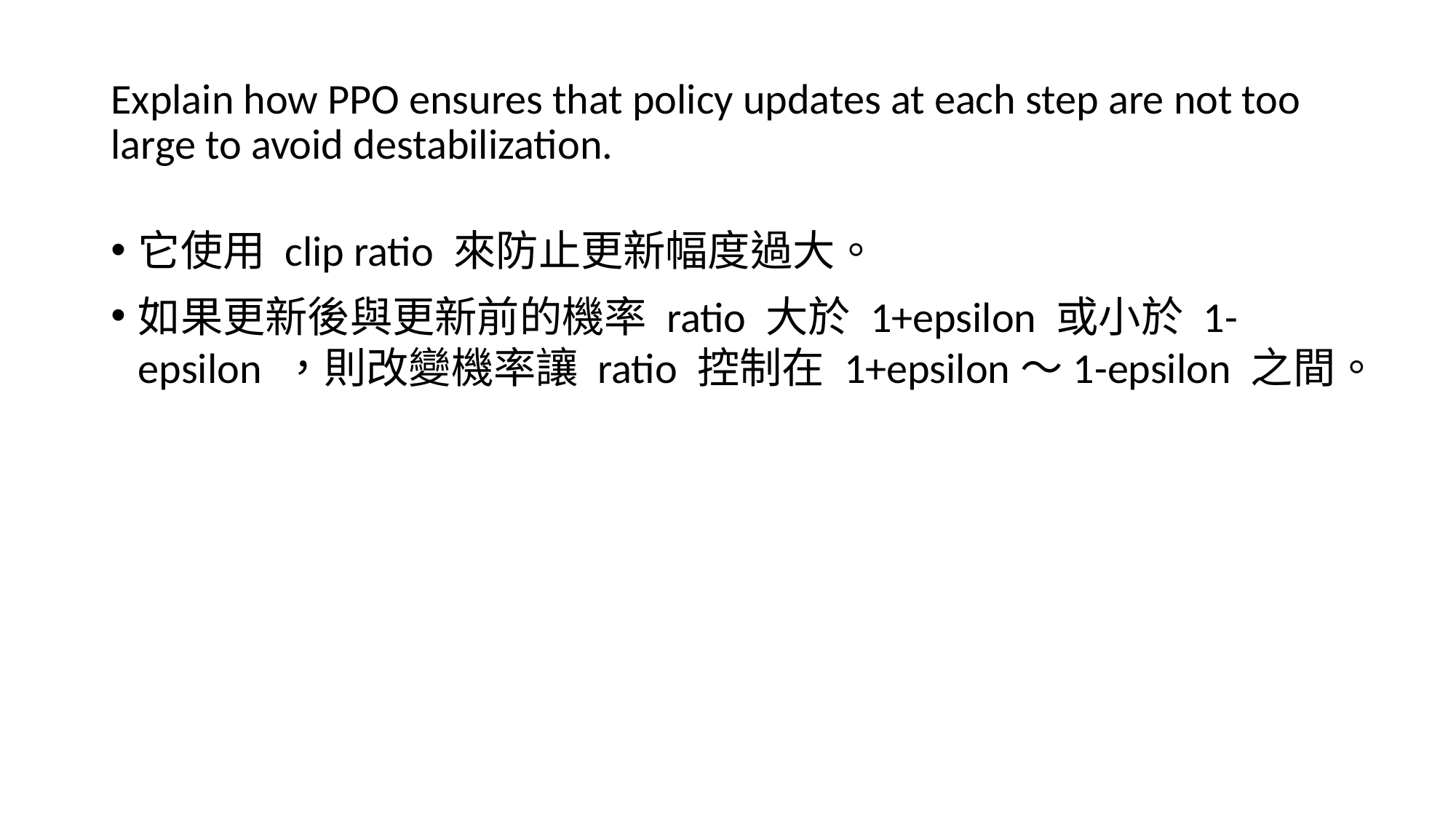

# Explain how PPO ensures that policy updates at each step are not too large to avoid destabilization.
它使用 clip ratio 來防止更新幅度過大。
如果更新後與更新前的機率 ratio 大於 1+epsilon 或小於 1-epsilon ，則改變機率讓 ratio 控制在 1+epsilon～1-epsilon 之間。